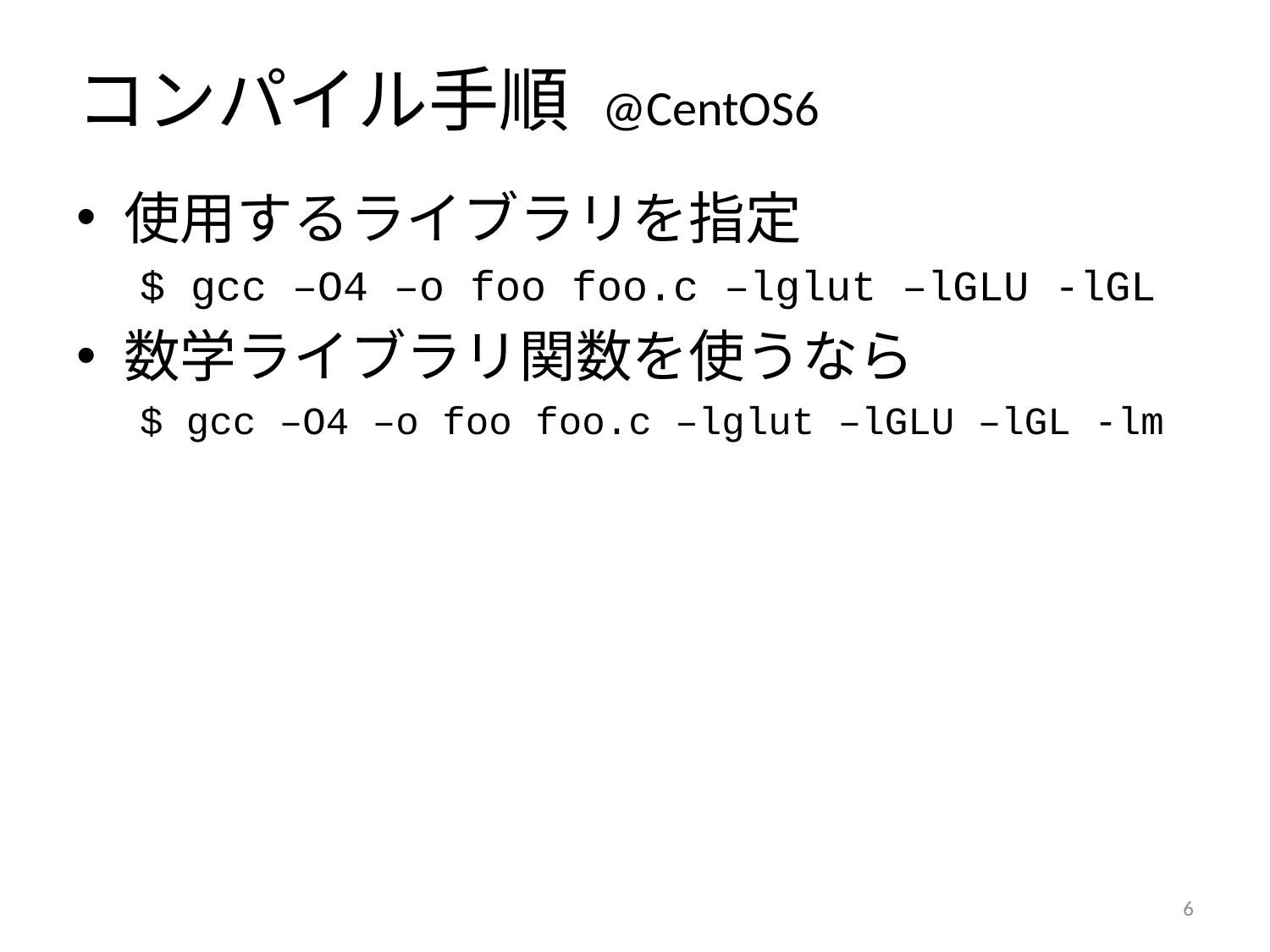

# コンパイル手順 @CentOS6
使用するライブラリを指定
$ gcc –O4 –o foo foo.c –lglut –lGLU -lGL
数学ライブラリ関数を使うなら
$ gcc –O4 –o foo foo.c –lglut –lGLU –lGL -lm
6